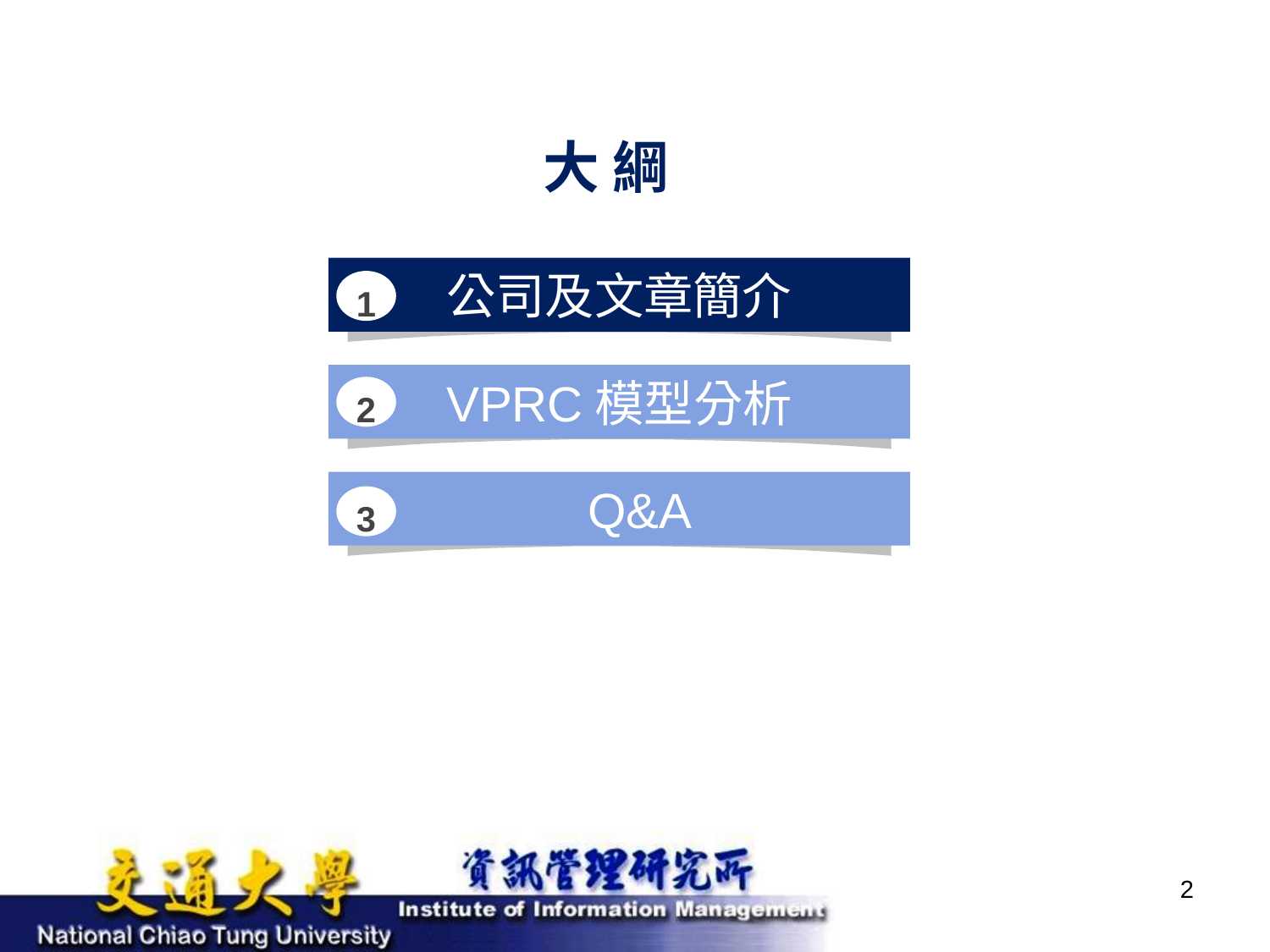

大 綱

公司及文章簡介
1

VPRC模型分析
2

   Q&A
3

2